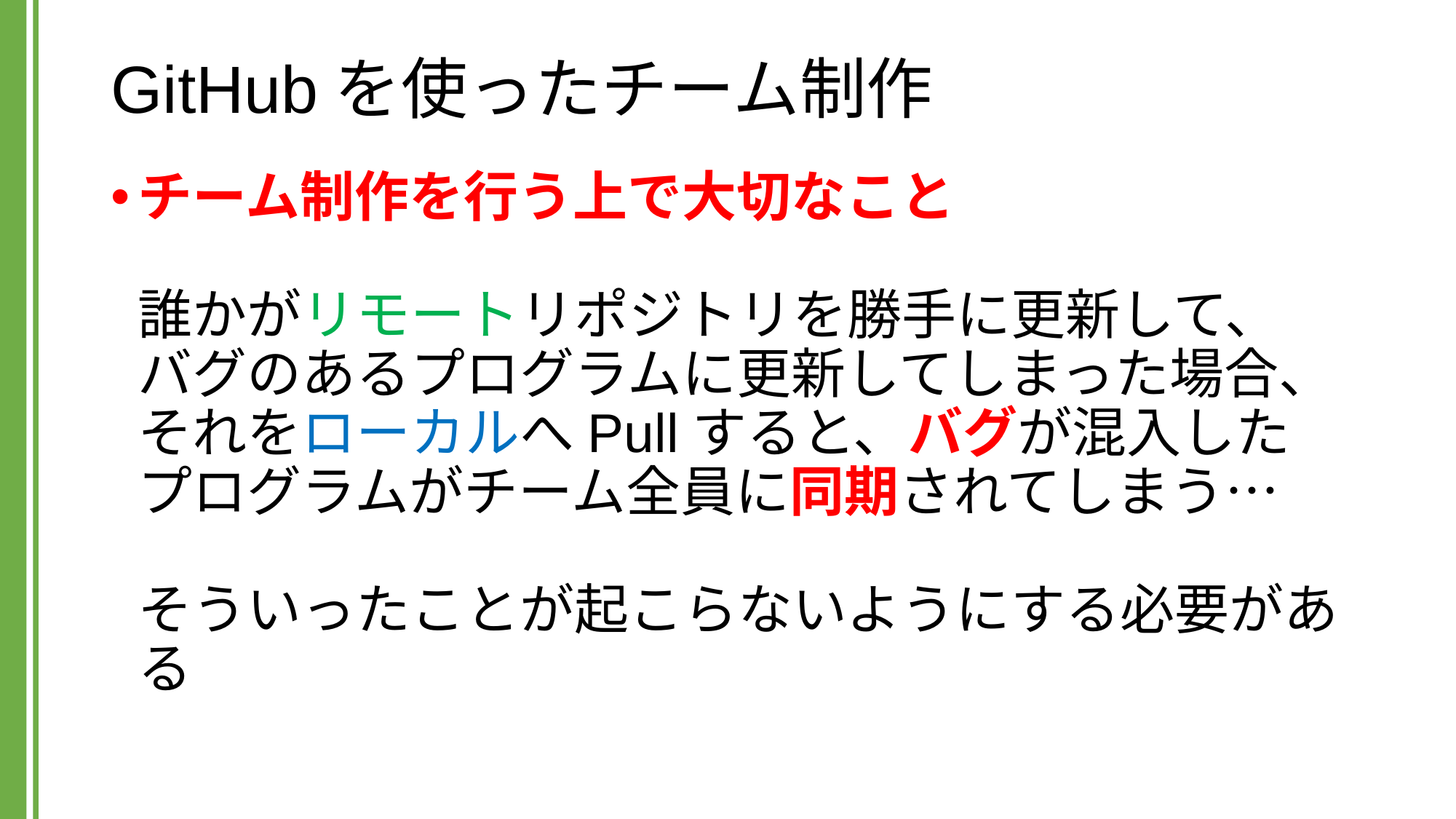

# GitHubを使ったチーム制作
チーム制作を行う上で大切なこと
誰かがリモートリポジトリを勝手に更新して、
バグのあるプログラムに更新してしまった場合、
それをローカルへPullすると、バグが混入した
プログラムがチーム全員に同期されてしまう…
そういったことが起こらないようにする必要がある